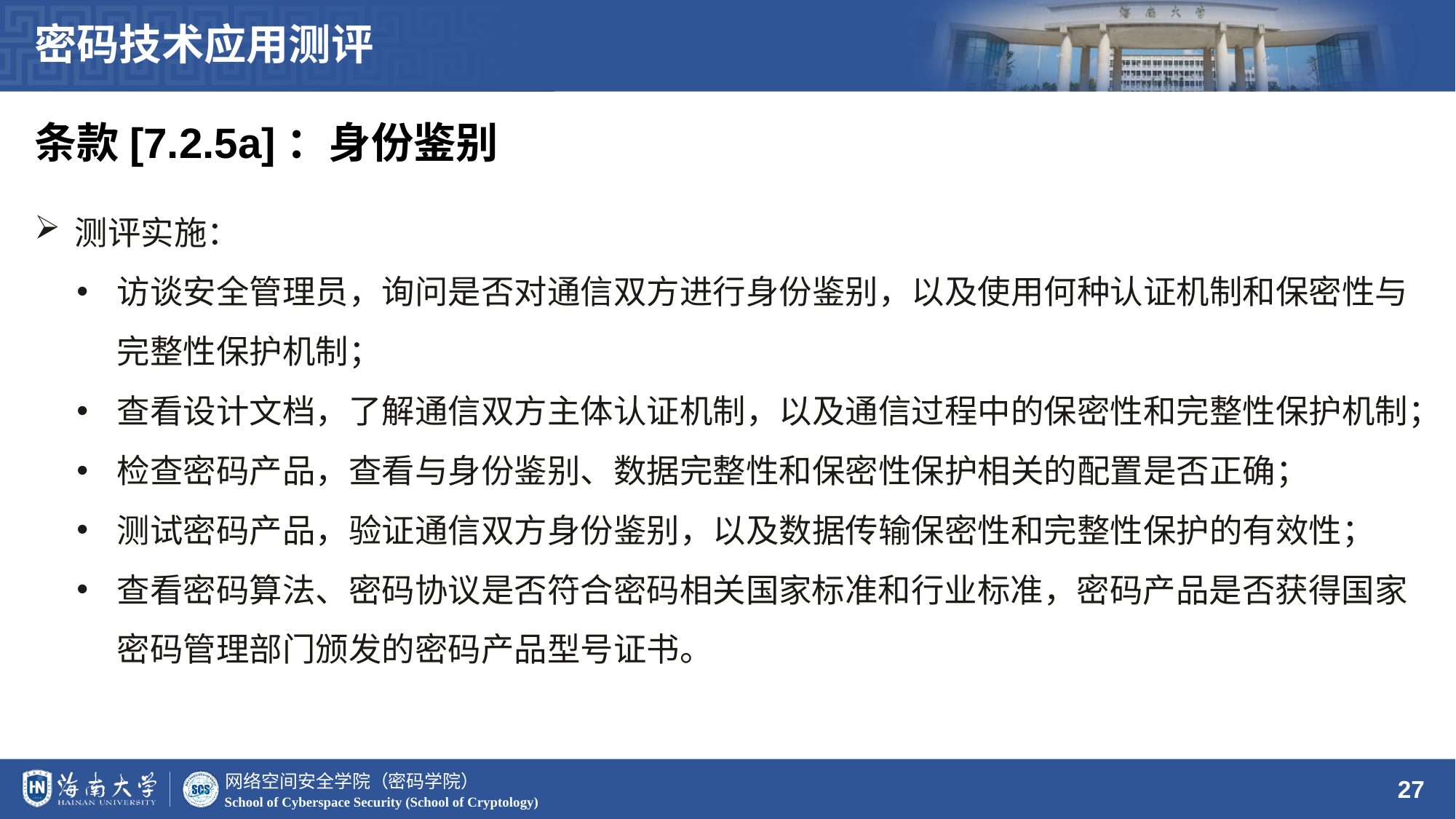

密码技术应用测评
条款[7.2.5a]：身份鉴别
测评实施：
访谈安全管理员，询问是否对通信双方进行身份鉴别，以及使用何种认证机制和保密性与完整性保护机制；
查看设计文档，了解通信双方主体认证机制，以及通信过程中的保密性和完整性保护机制；
检查密码产品，查看与身份鉴别、数据完整性和保密性保护相关的配置是否正确；
测试密码产品，验证通信双方身份鉴别，以及数据传输保密性和完整性保护的有效性；
查看密码算法、密码协议是否符合密码相关国家标准和行业标准，密码产品是否获得国家密码管理部门颁发的密码产品型号证书。
27